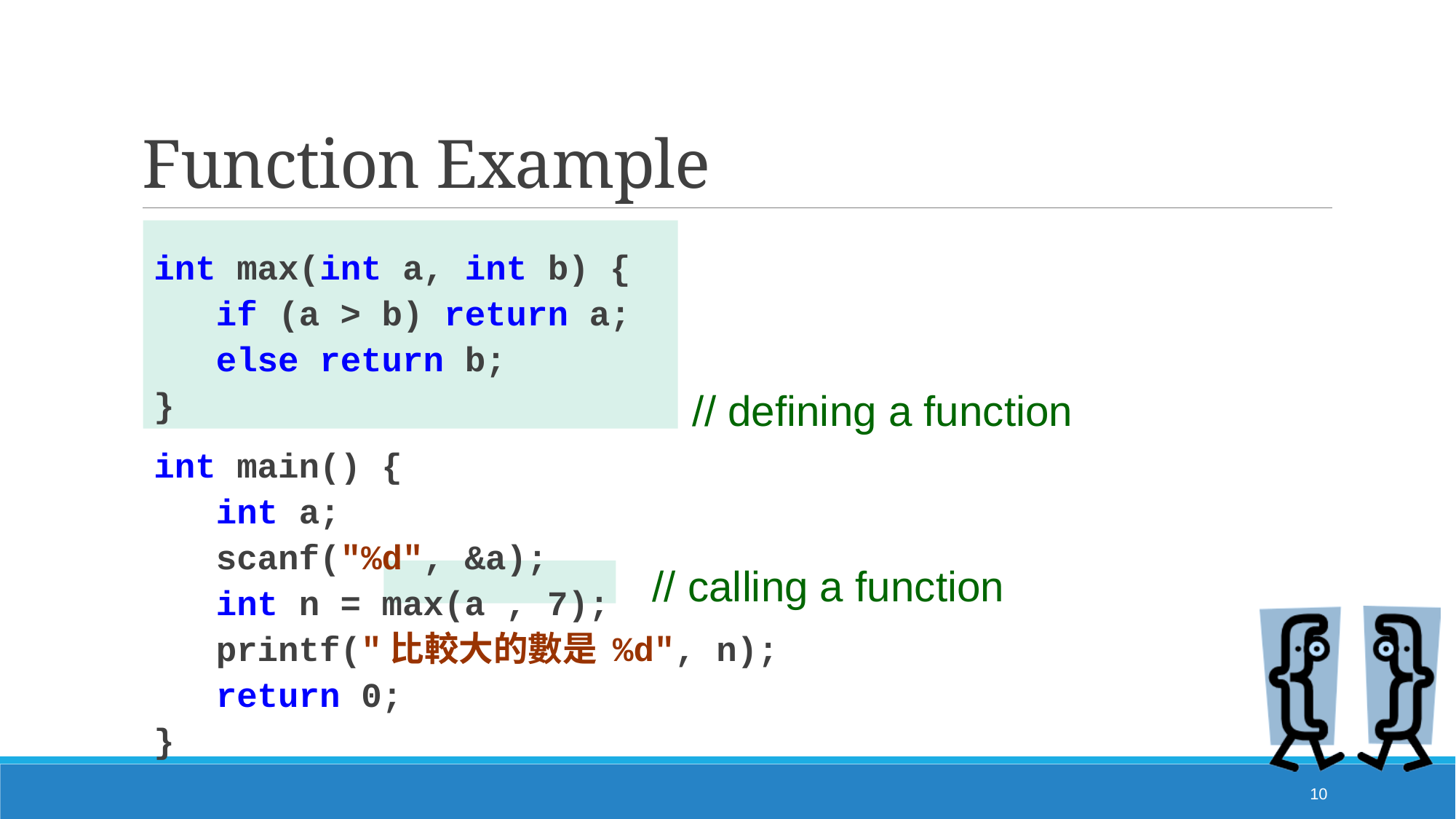

# Function Example

int max(int a, int b) {
   if (a > b) return a;
   else return b;
}
int main() {
   int a;
   scanf("%d", &a);
   int n = max(a , 7);
   printf("比較大的數是 %d", n);
   return 0;
}

// defining a function
// calling a function

10